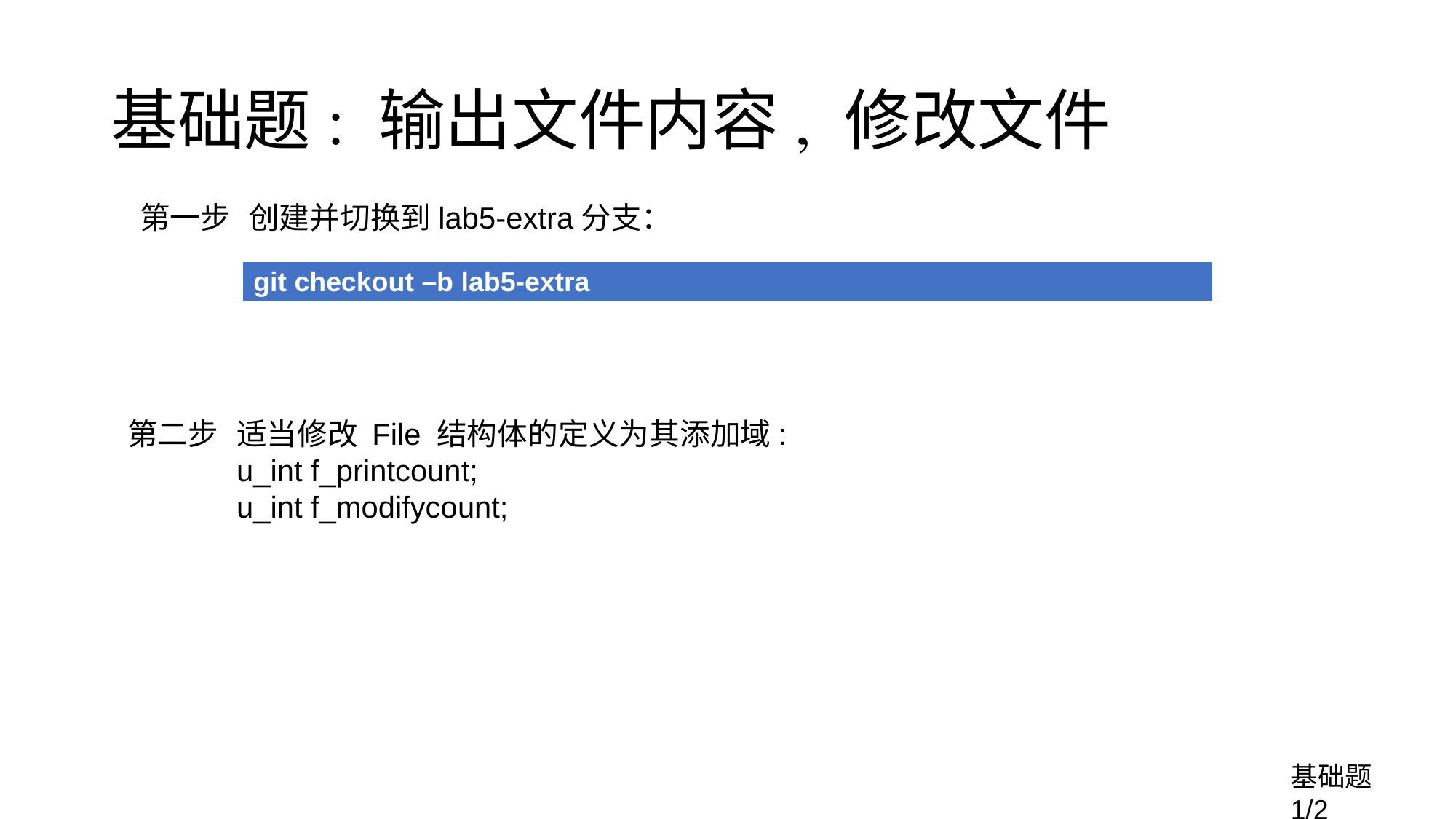

# 基础题: 输出文件内容, 修改文件
第一步	创建并切换到lab5-extra分支：
| git checkout –b lab5-extra |
| --- |
第二步	适当修改 File 结构体的定义为其添加域:
 	u_int f_printcount;
        	u_int f_modifycount;

基础题 1/2